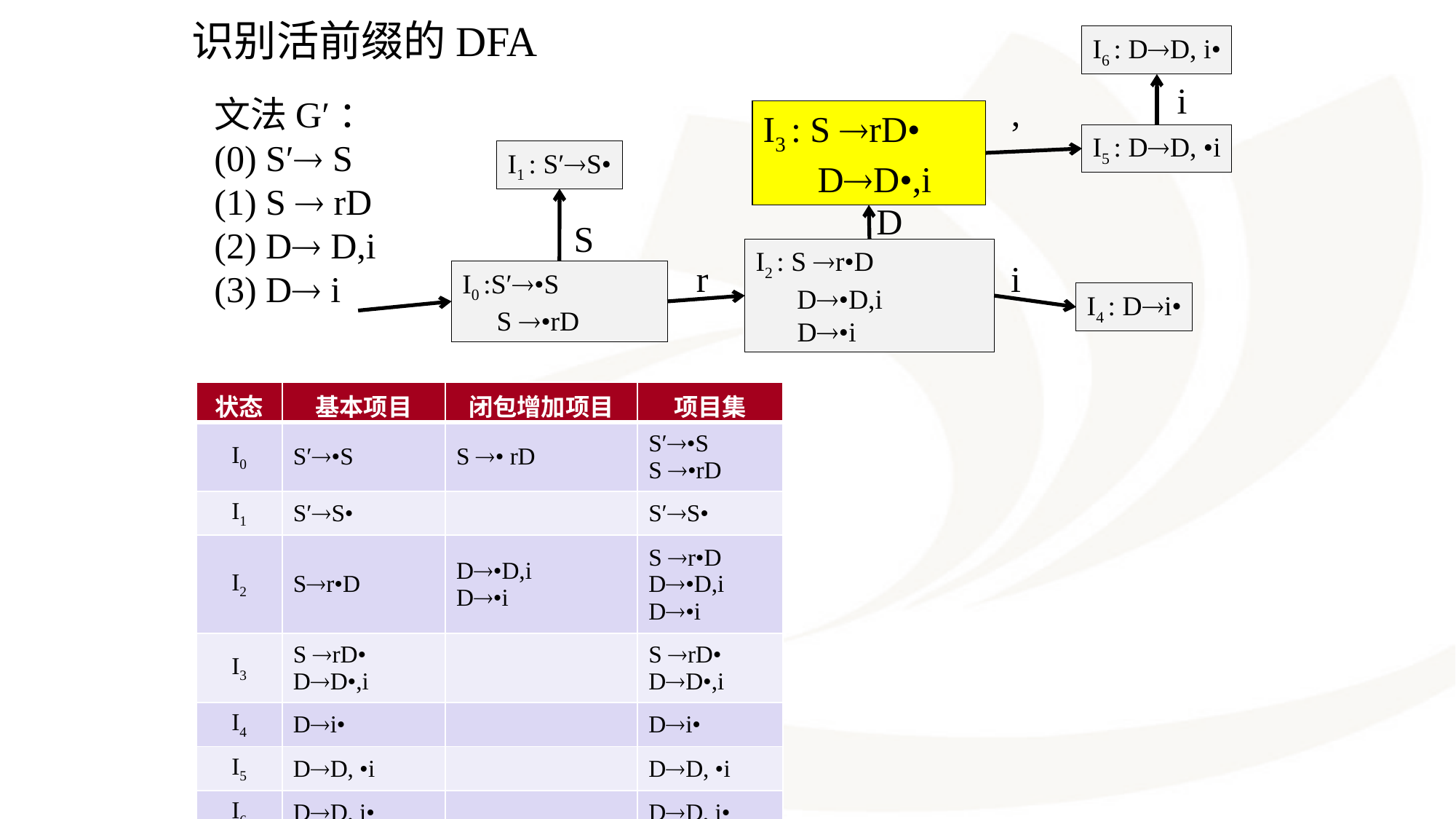

例子
识别活前缀的DFA
I6 : D→D, i•
i
,
文法G′：
(0) S′→ S
(1) S → rD
(2) D→ D,i
(3) D→ i
I3 : S →rD•
      D→D•,i
I5 : D→D, •i
I1 : S′→S•
D
S
I2 : S →r•D
      D→•D,i
      D→•i
r
i
I0 :S′→•S
     S →•rD
I4 : D→i•
| 状态 | 基本项目 | 闭包增加项目 | 项目集 |
| --- | --- | --- | --- |
| I0 | S′→•S | S →• rD | S′→•S S →•rD |
| I1 | S′→S• |  | S′→S• |
| I2 | S→r•D | D→•D,i D→•i | S →r•D D→•D,i D→•i |
| I3 | S →rD• D→D•,i |  | S →rD• D→D•,i |
| I4 | D→i• |  | D→i• |
| I5 | D→D, •i |  | D→D, •i |
| I6 | D→D, i• |  | D→D, i• |
153